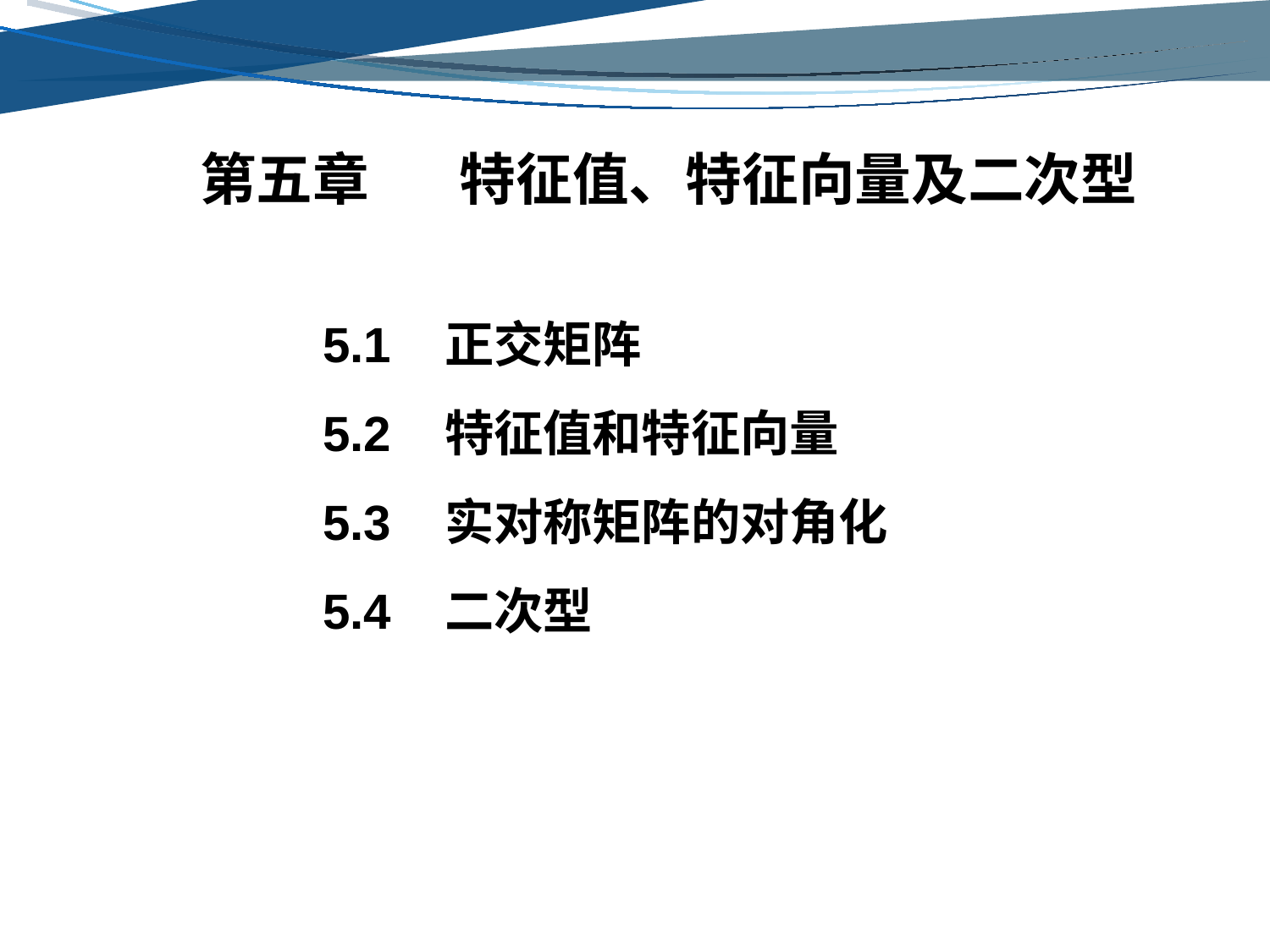

第五章       特征值、特征向量及二次型
5.1   正交矩阵
5.2   特征值和特征向量
5.3   实对称矩阵的对角化
5.4   二次型